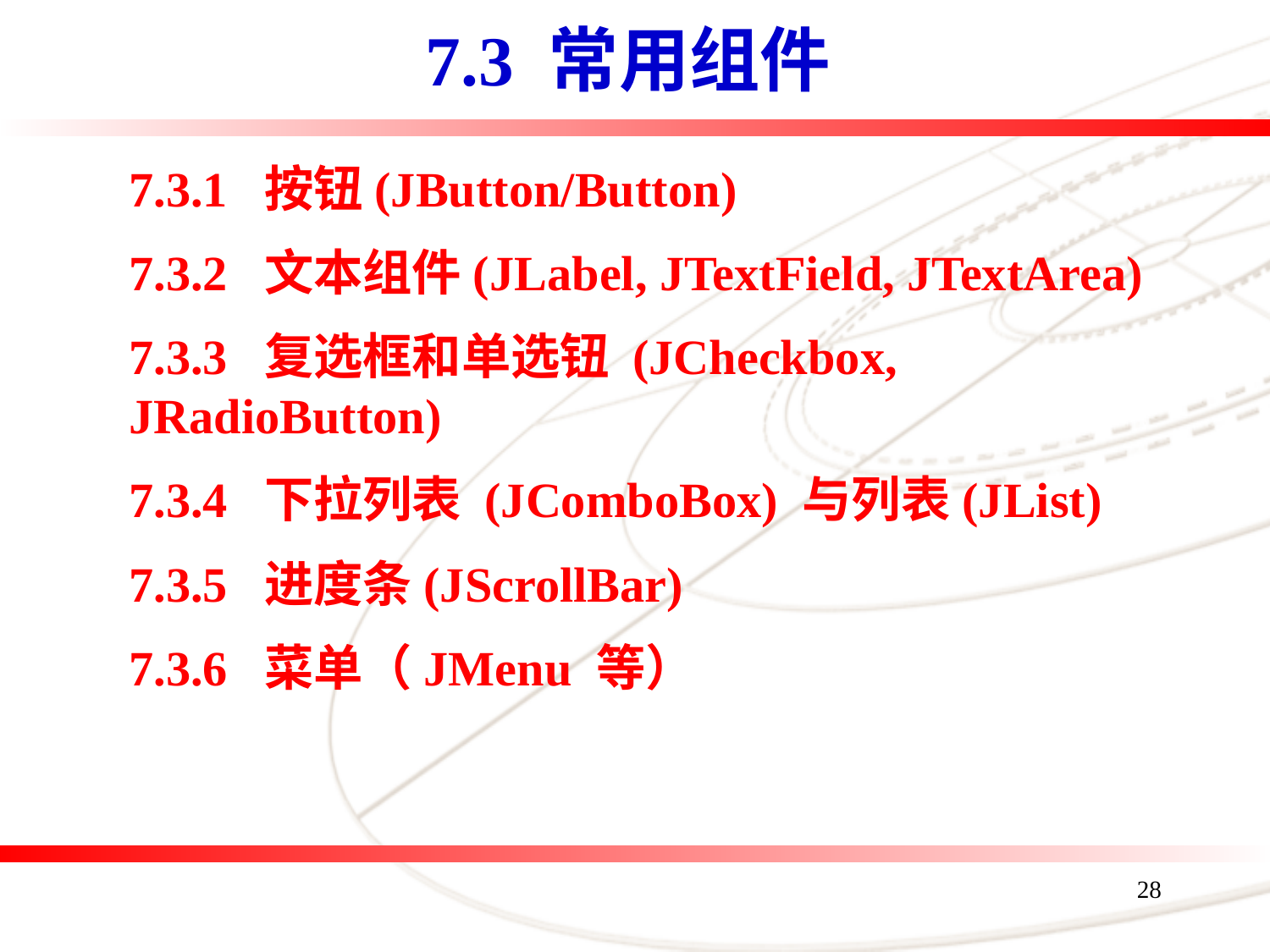

# 7.3 常用组件
7.3.1  按钮(JButton/Button)
7.3.2  文本组件(JLabel, JTextField, JTextArea)
7.3.3  复选框和单选钮 (JCheckbox, JRadioButton)
7.3.4  下拉列表 (JComboBox) 与列表(JList)
7.3.5  进度条(JScrollBar)
7.3.6  菜单（JMenu 等）
28